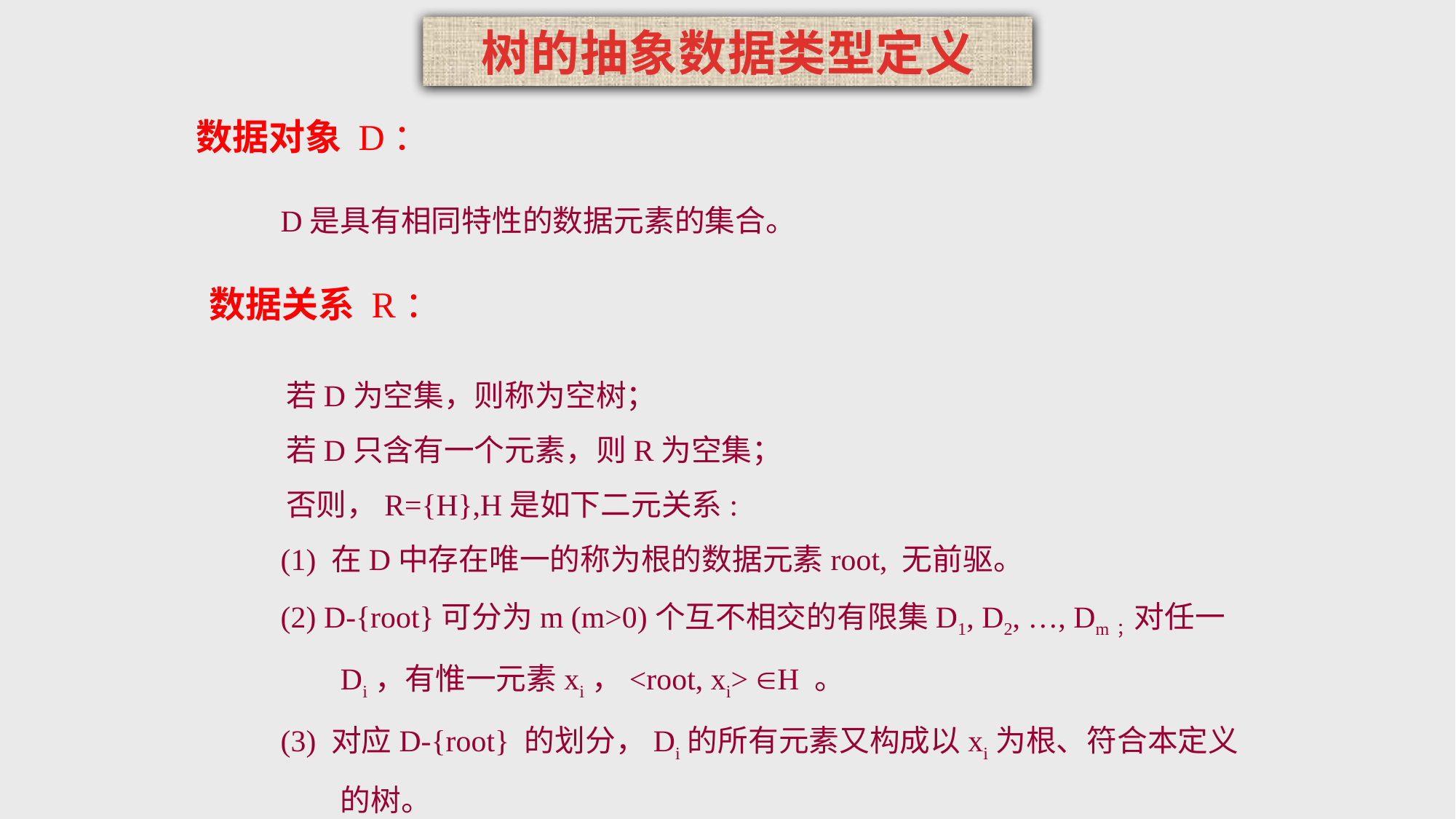

树的抽象数据类型定义
数据对象 D：
D是具有相同特性的数据元素的集合。
 数据关系 R：
  若D为空集，则称为空树；
  若D只含有一个元素，则R为空集；
  否则，R={H},H是如下二元关系:
  (1) 在D中存在唯一的称为根的数据元素root, 无前驱。
  (2) D-{root}可分为m (m>0)个互不相交的有限集D1, D2, …, Dm；对任一Di，有惟一元素xi，<root, xi> ∈H 。
  (3) 对应D-{root} 的划分，Di的所有元素又构成以xi为根、符合本定义的树。